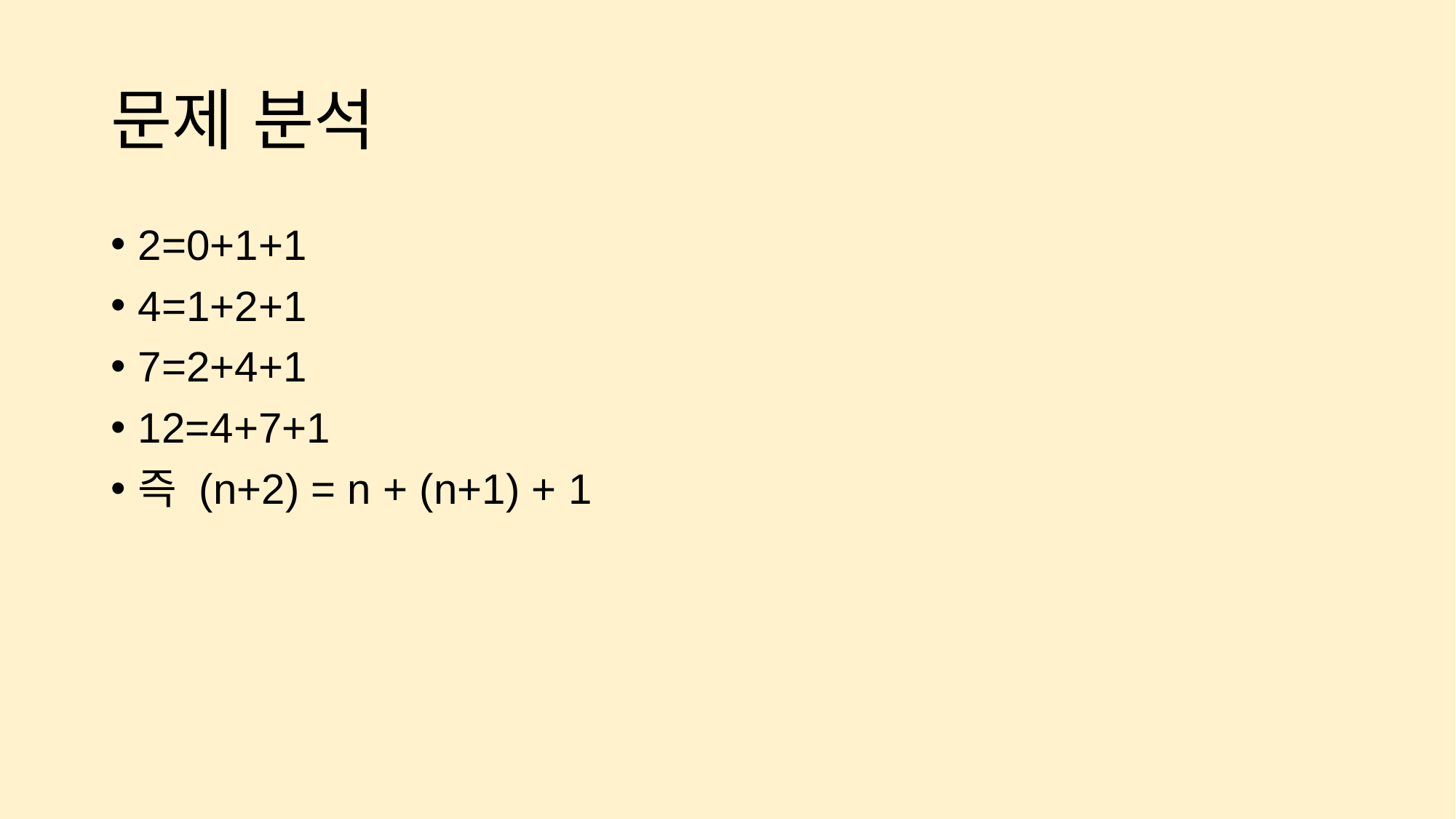

# 문제 분석
2=0+1+1
4=1+2+1
7=2+4+1
12=4+7+1
즉 (n+2) = n + (n+1) + 1